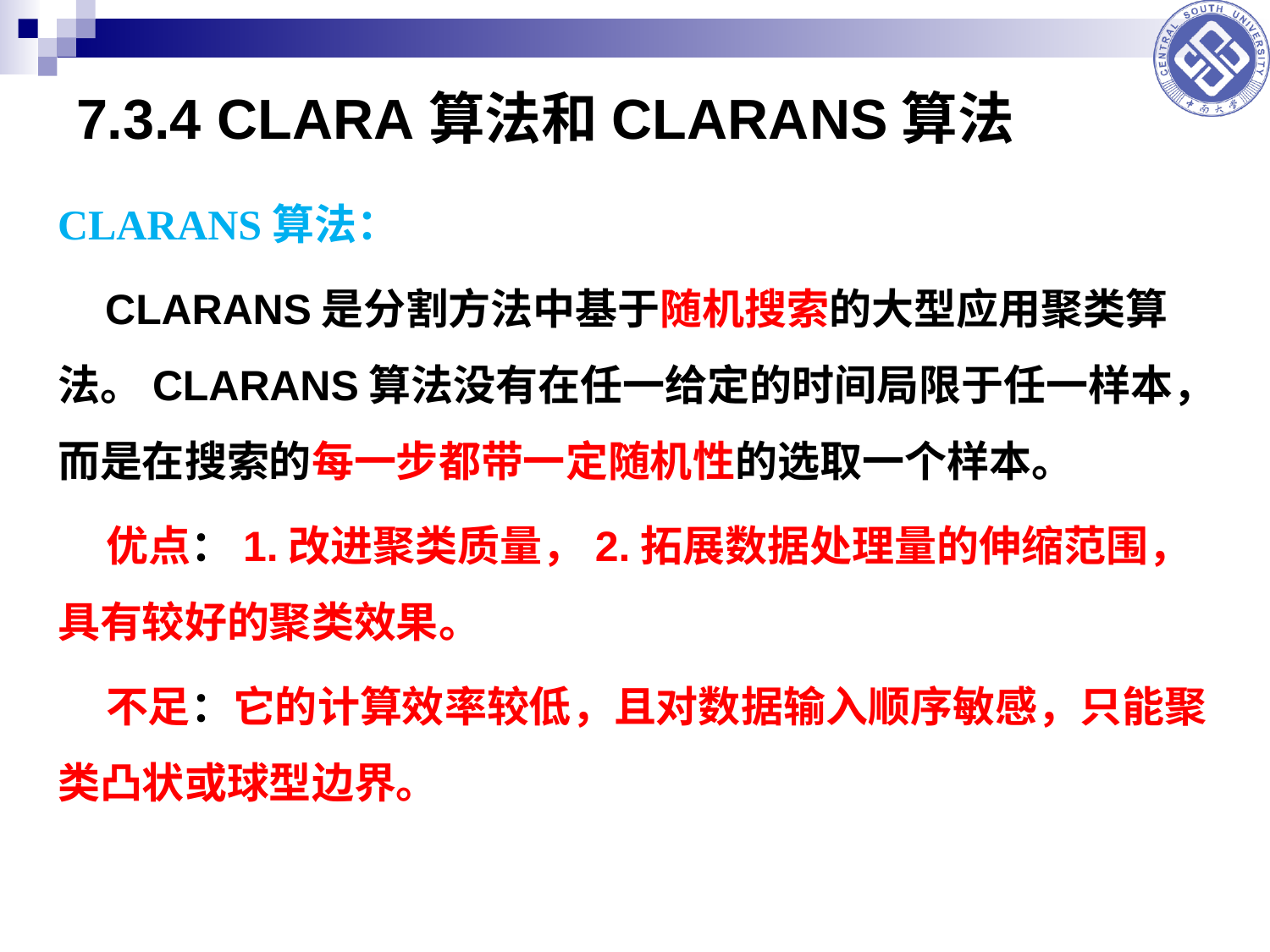

# 7.3.4 CLARA算法和CLARANS算法
CLARANS算法：
    CLARANS是分割方法中基于随机搜索的大型应用聚类算法。CLARANS算法没有在任一给定的时间局限于任一样本，而是在搜索的每一步都带一定随机性的选取一个样本。
    优点：1.改进聚类质量，2.拓展数据处理量的伸缩范围，具有较好的聚类效果。
    不足：它的计算效率较低，且对数据输入顺序敏感，只能聚类凸状或球型边界。